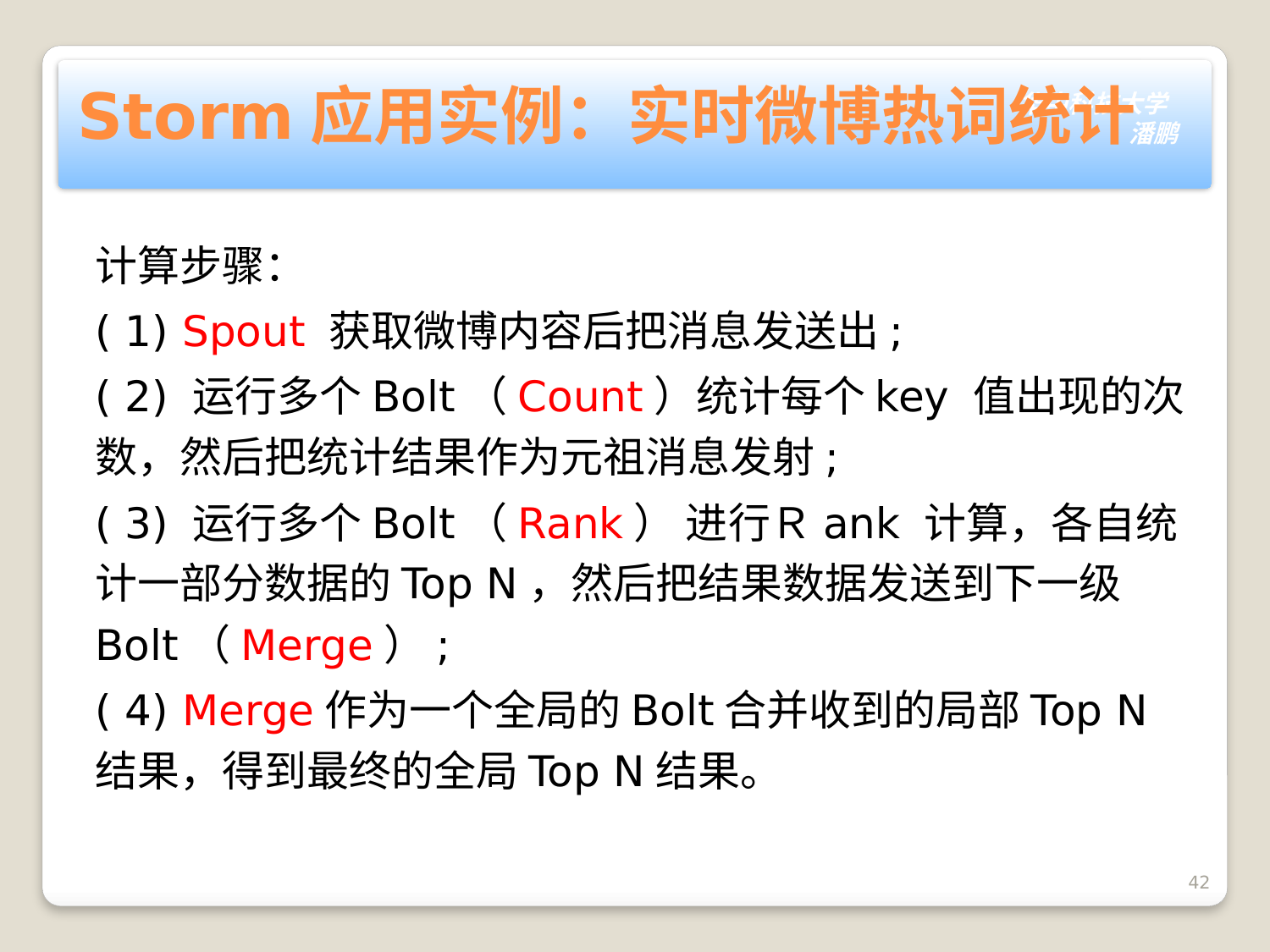

# Storm应用实例：实时微博热词统计
计算步骤：
( 1) Spout 获取微博内容后把消息发送出;
( 2) 运行多个Bolt（Count）统计每个key 值出现的次数，然后把统计结果作为元祖消息发射;
( 3) 运行多个Bolt（Rank） 进行Ｒank 计算，各自统计一部分数据的Top N，然后把结果数据发送到下一级Bolt（Merge）;
( 4) Merge作为一个全局的Bolt合并收到的局部Top N结果，得到最终的全局Top N结果。
42